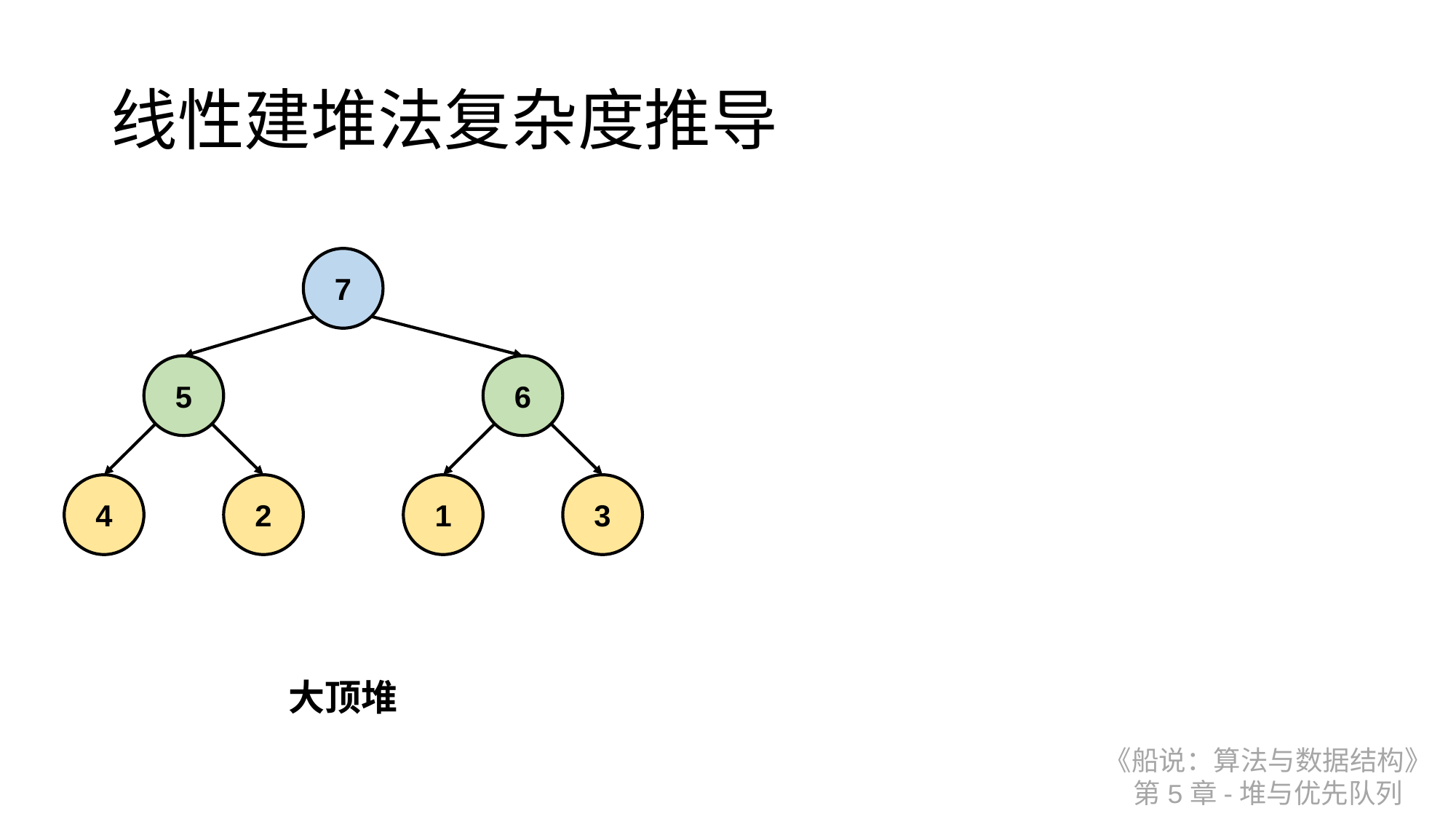

# 线性建堆法复杂度推导
7
5
6
4
2
1
3
大顶堆